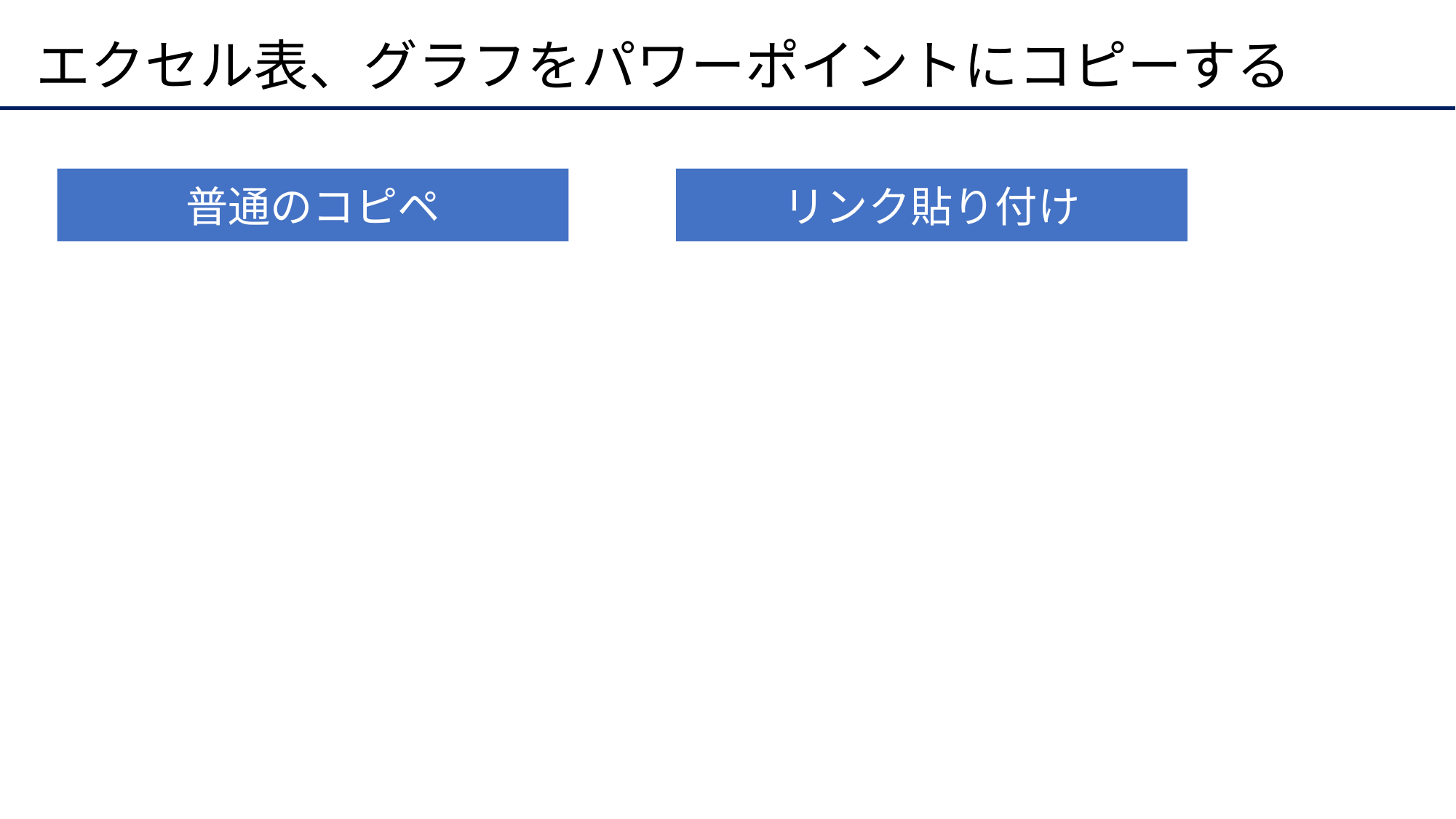

# エクセル表、グラフをパワーポイントにコピーする
普通のコピペ
リンク貼り付け